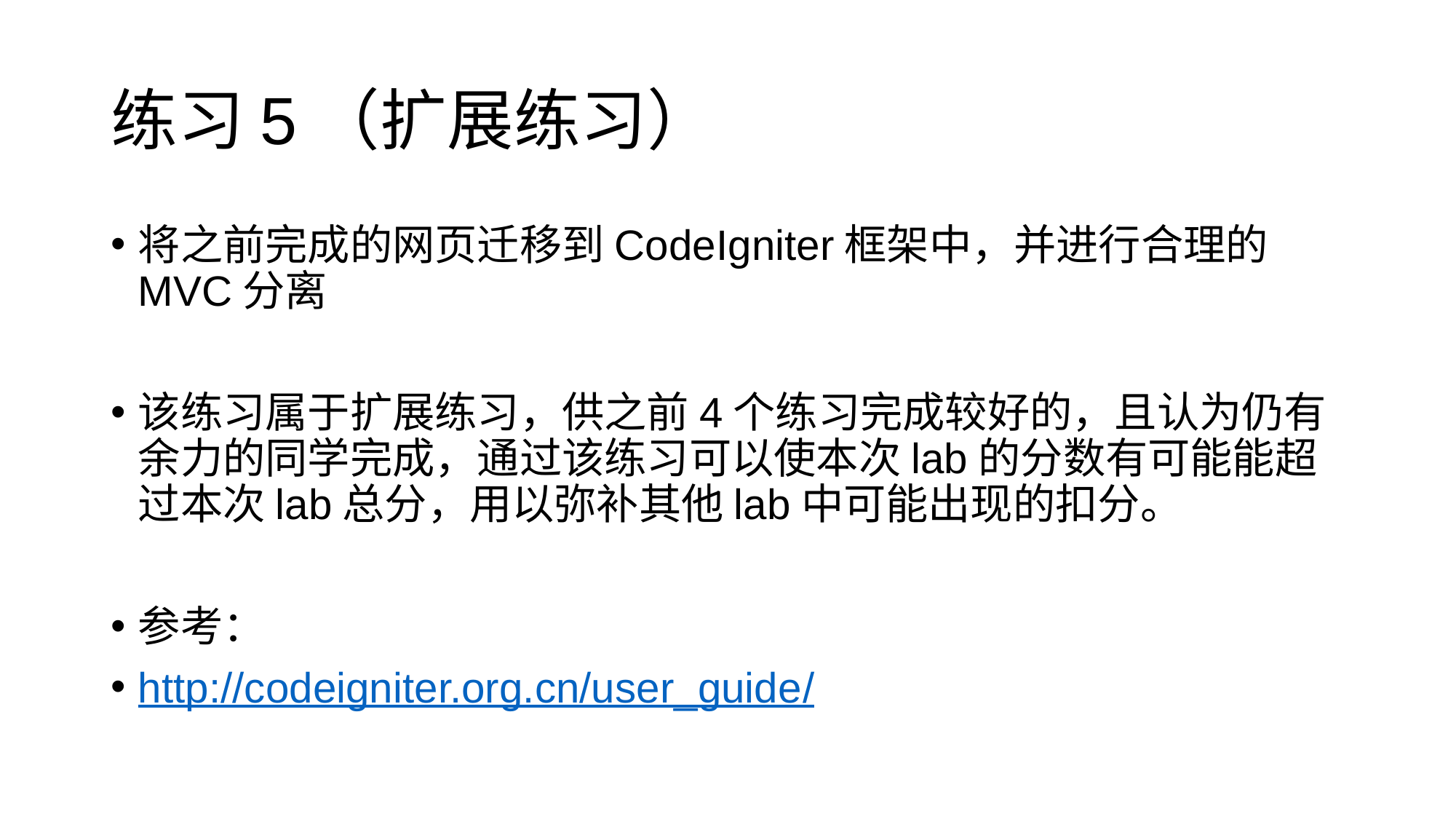

# 练习5（扩展练习）
将之前完成的网页迁移到CodeIgniter框架中，并进行合理的MVC分离

该练习属于扩展练习，供之前4个练习完成较好的，且认为仍有余力的同学完成，通过该练习可以使本次lab的分数有可能能超过本次lab总分，用以弥补其他lab中可能出现的扣分。

参考：
http://codeigniter.org.cn/user_guide/